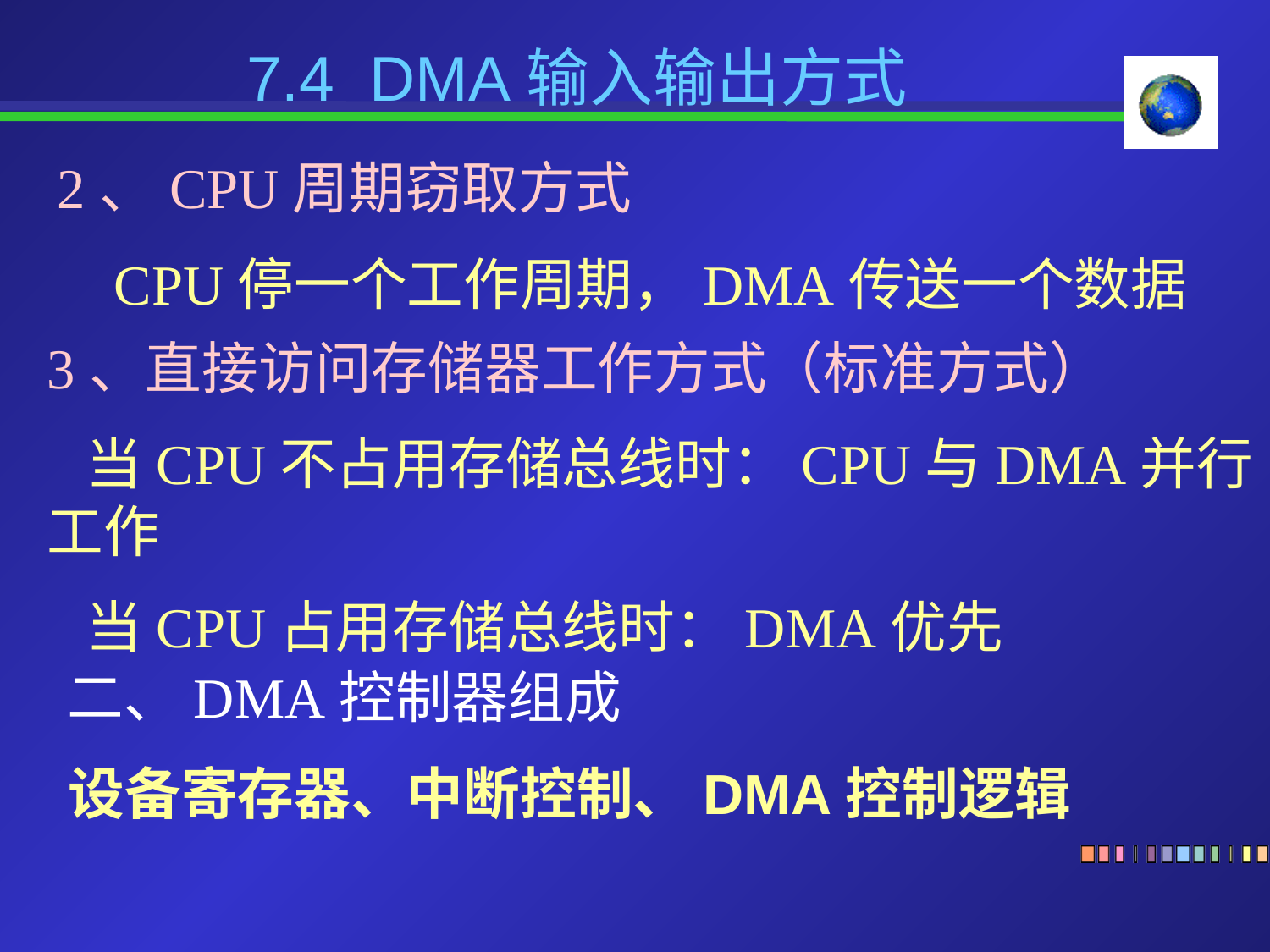

7.4  DMA输入输出方式
2、CPU周期窃取方式
    CPU停一个工作周期，DMA传送一个数据
3、直接访问存储器工作方式（标准方式）
  当CPU不占用存储总线时：CPU与DMA并行工作
  当CPU占用存储总线时：DMA优先
二、DMA控制器组成
设备寄存器、中断控制、DMA控制逻辑
65